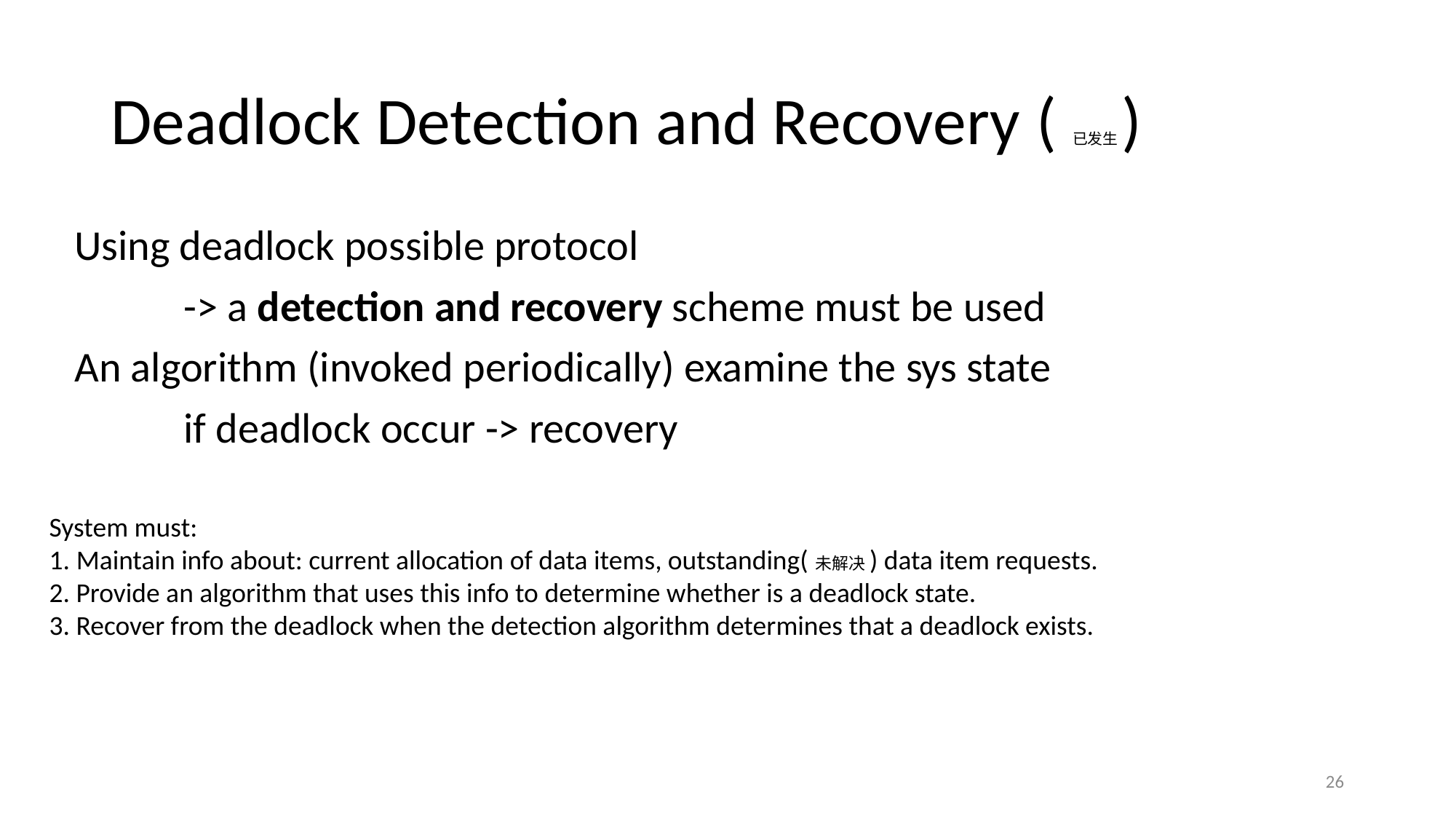

# Deadlock Detection and Recovery (已发生)
Using deadlock possible protocol
	-> a detection and recovery scheme must be used
An algorithm (invoked periodically) examine the sys state
	if deadlock occur -> recovery
System must:
1. Maintain info about: current allocation of data items, outstanding(未解决) data item requests.
2. Provide an algorithm that uses this info to determine whether is a deadlock state.
3. Recover from the deadlock when the detection algorithm determines that a deadlock exists.
26